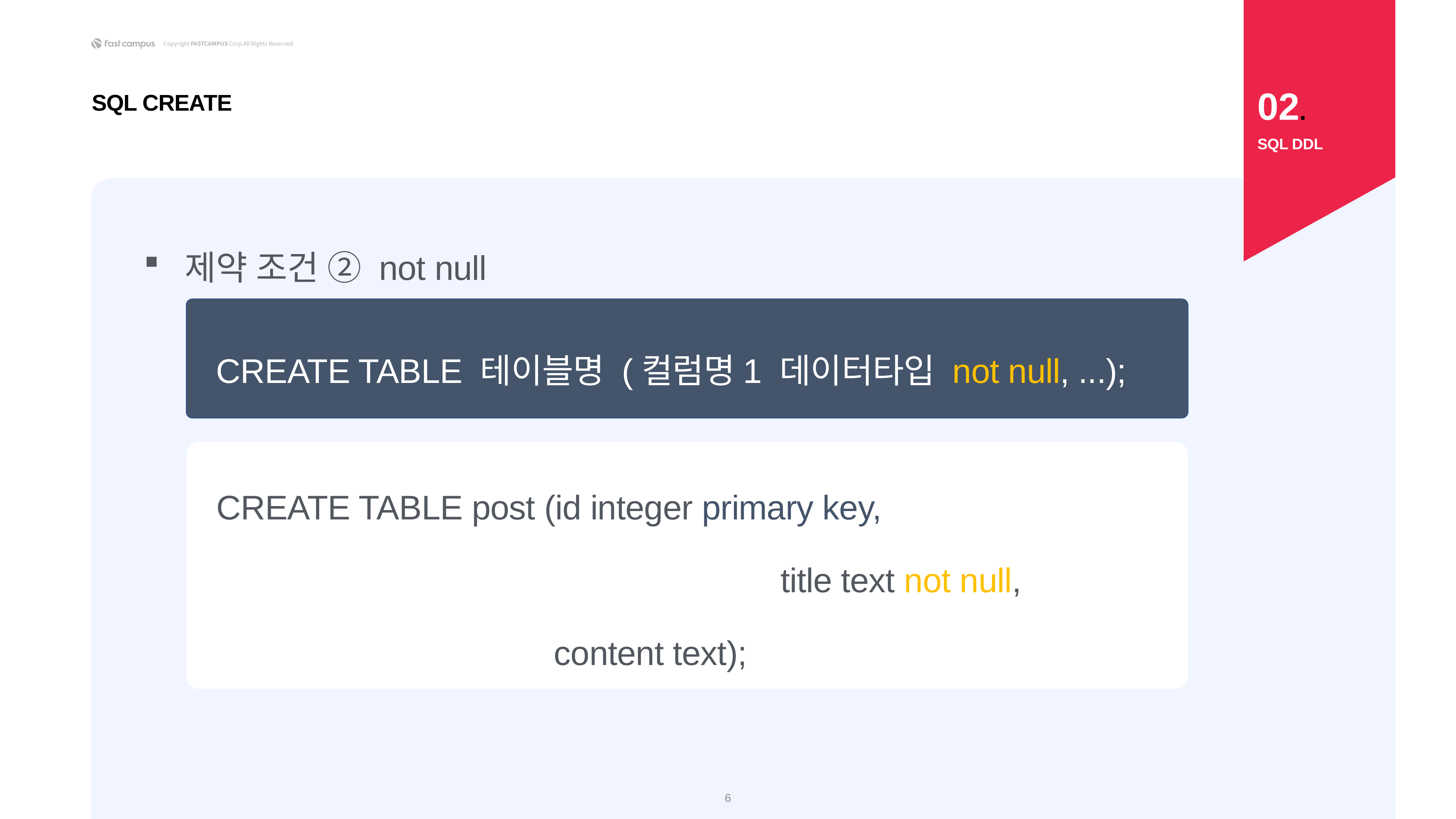

02.
SQL CREATE
SQL DDL
제약 조건 ② not null

      CREATE TABLE 테이블명 (컬럼명1 데이터타입 not null, ...);

      CREATE TABLE post (id integer primary key,
											  title text not null,
                                           content text);
6